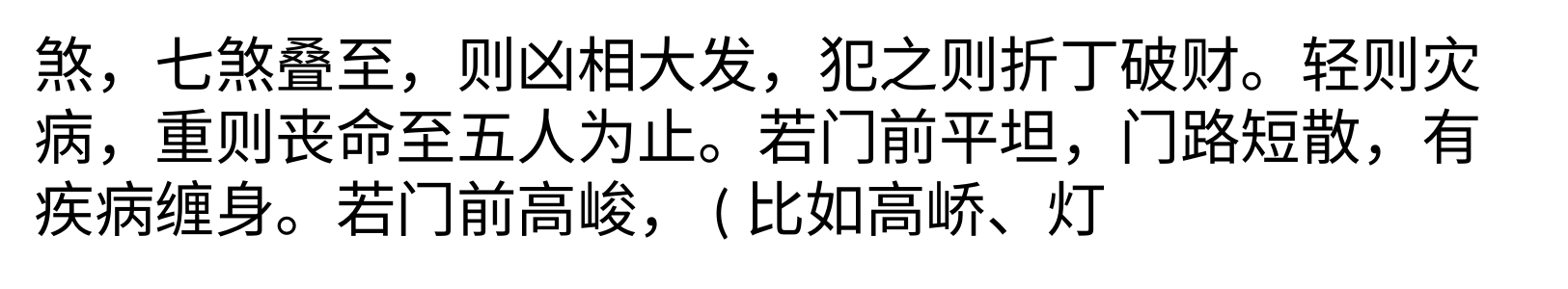

煞，七煞叠至，则凶相大发，犯之则折丁破财。轻则灾病，重则丧命至五人为止。若门前平坦，门路短散，有疾病缠身。若门前高峻，(比如高峤、灯